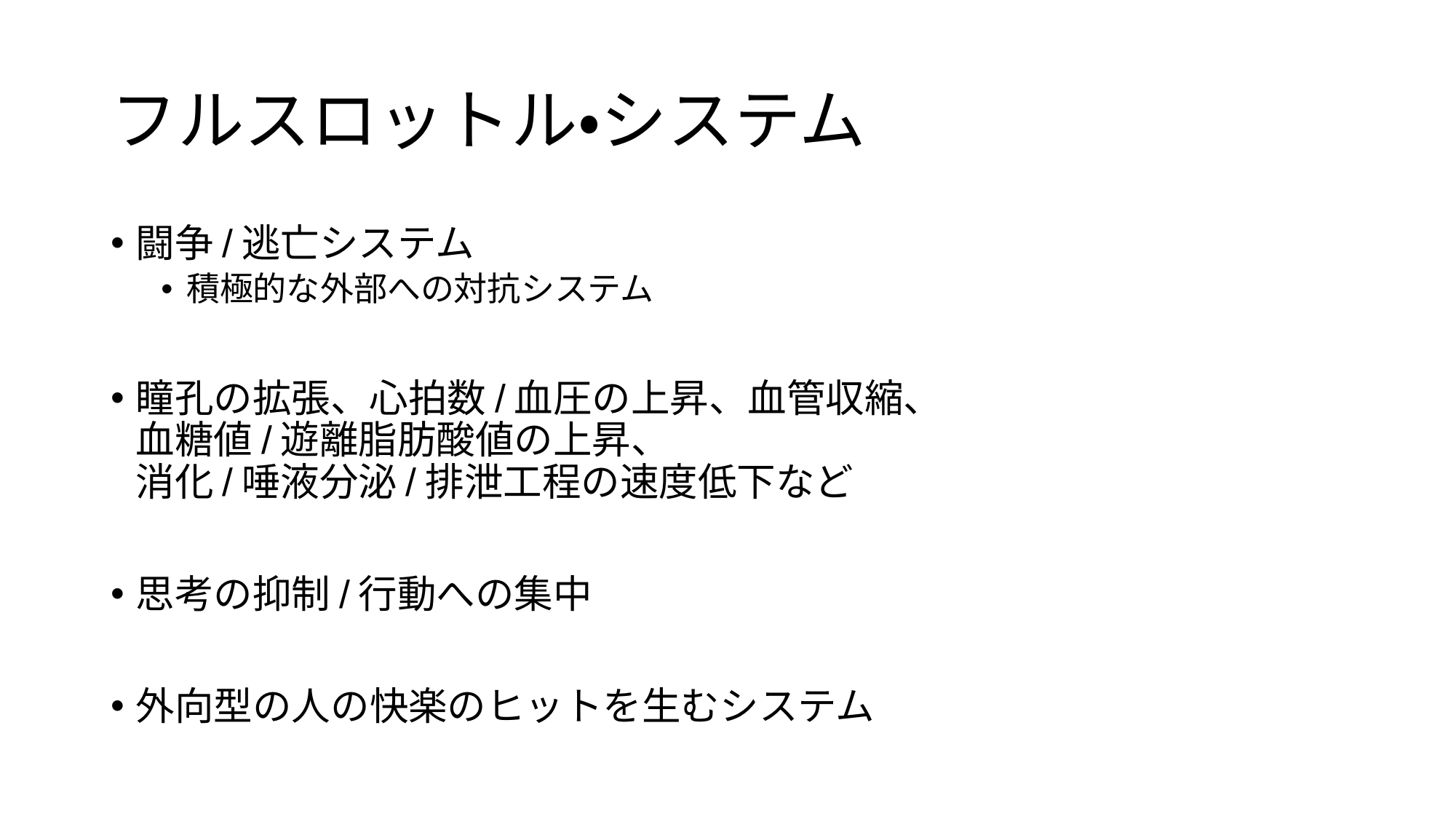

# フルスロットル・システム
闘争/逃亡システム
積極的な外部への対抗システム

瞳孔の拡張、心拍数/血圧の上昇、血管収縮、
血糖値/遊離脂肪酸値の上昇、
消化/唾液分泌/排泄工程の速度低下など

思考の抑制/行動への集中

外向型の人の快楽のヒットを生むシステム